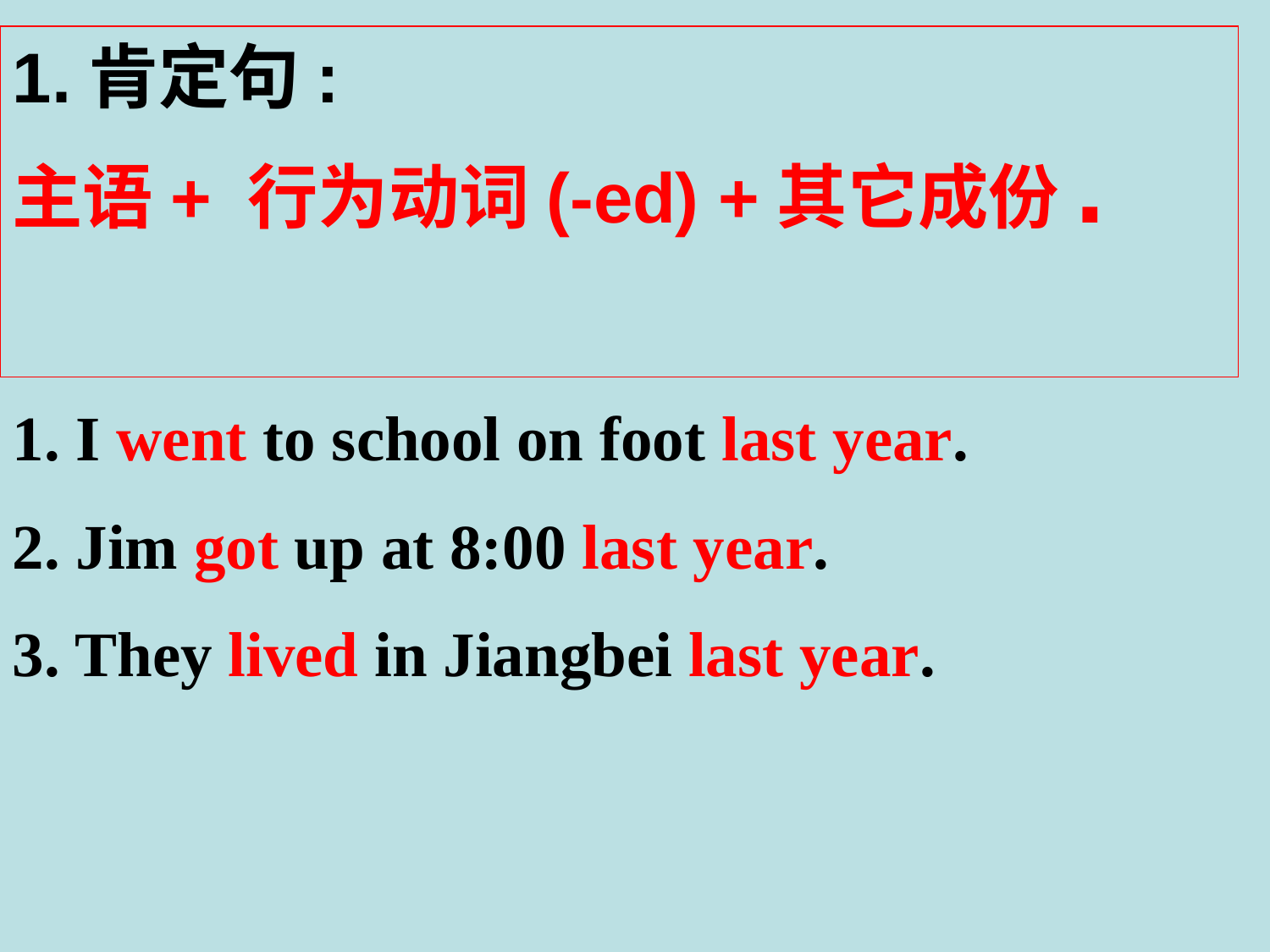

1.肯定句:
主语+ 行为动词(-ed) +其它成份.

1. I went to school on foot last year.
2. Jim got up at 8:00 last year.
3. They lived in Jiangbei last year.